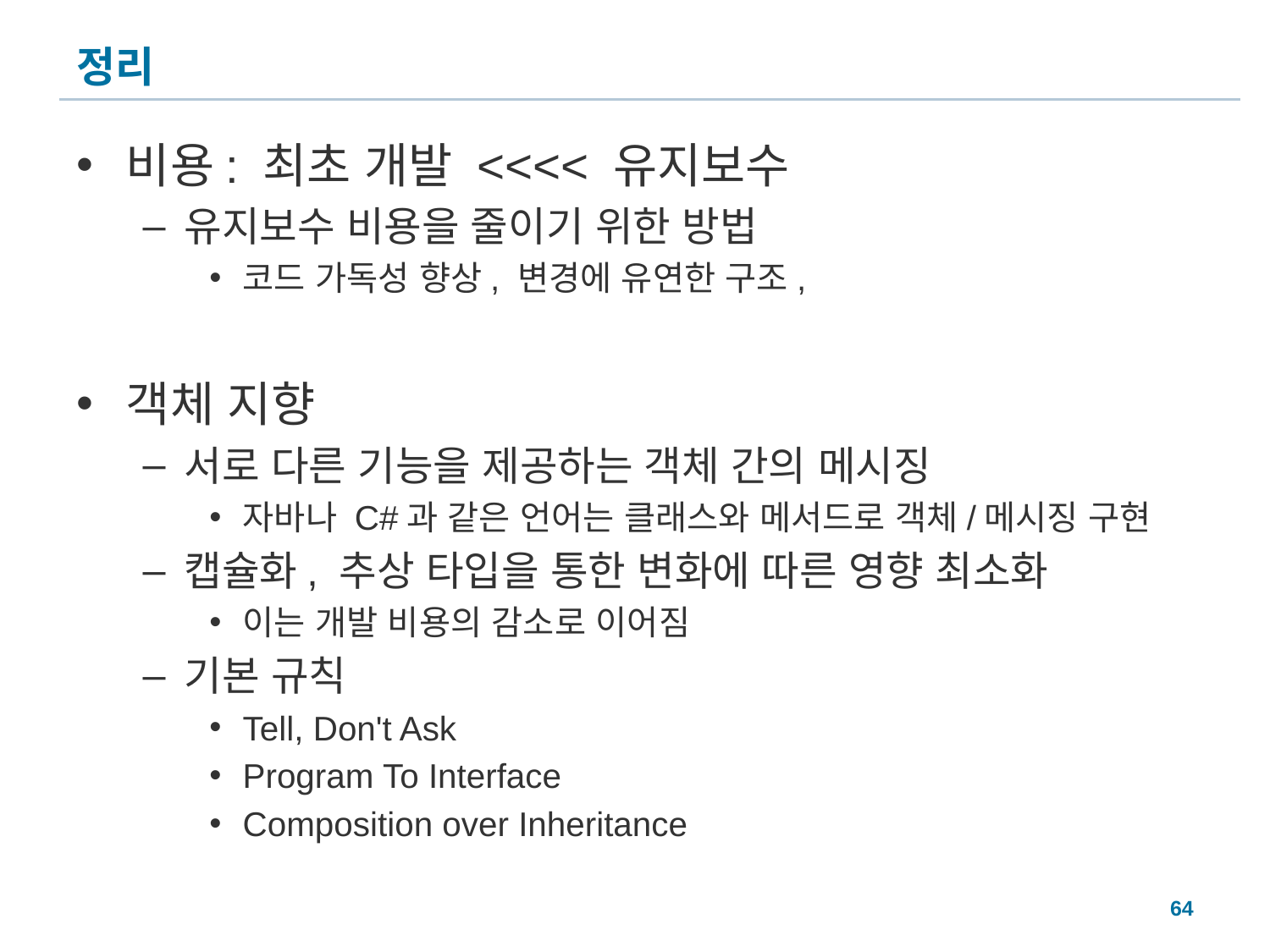

# 정리
비용: 최초 개발 <<<< 유지보수
유지보수 비용을 줄이기 위한 방법
코드 가독성 향상, 변경에 유연한 구조,

객체 지향
서로 다른 기능을 제공하는 객체 간의 메시징
자바나 C#과 같은 언어는 클래스와 메서드로 객체/메시징 구현
캡슐화, 추상 타입을 통한 변화에 따른 영향 최소화
이는 개발 비용의 감소로 이어짐
기본 규칙
Tell, Don't Ask
Program To Interface
Composition over Inheritance
64